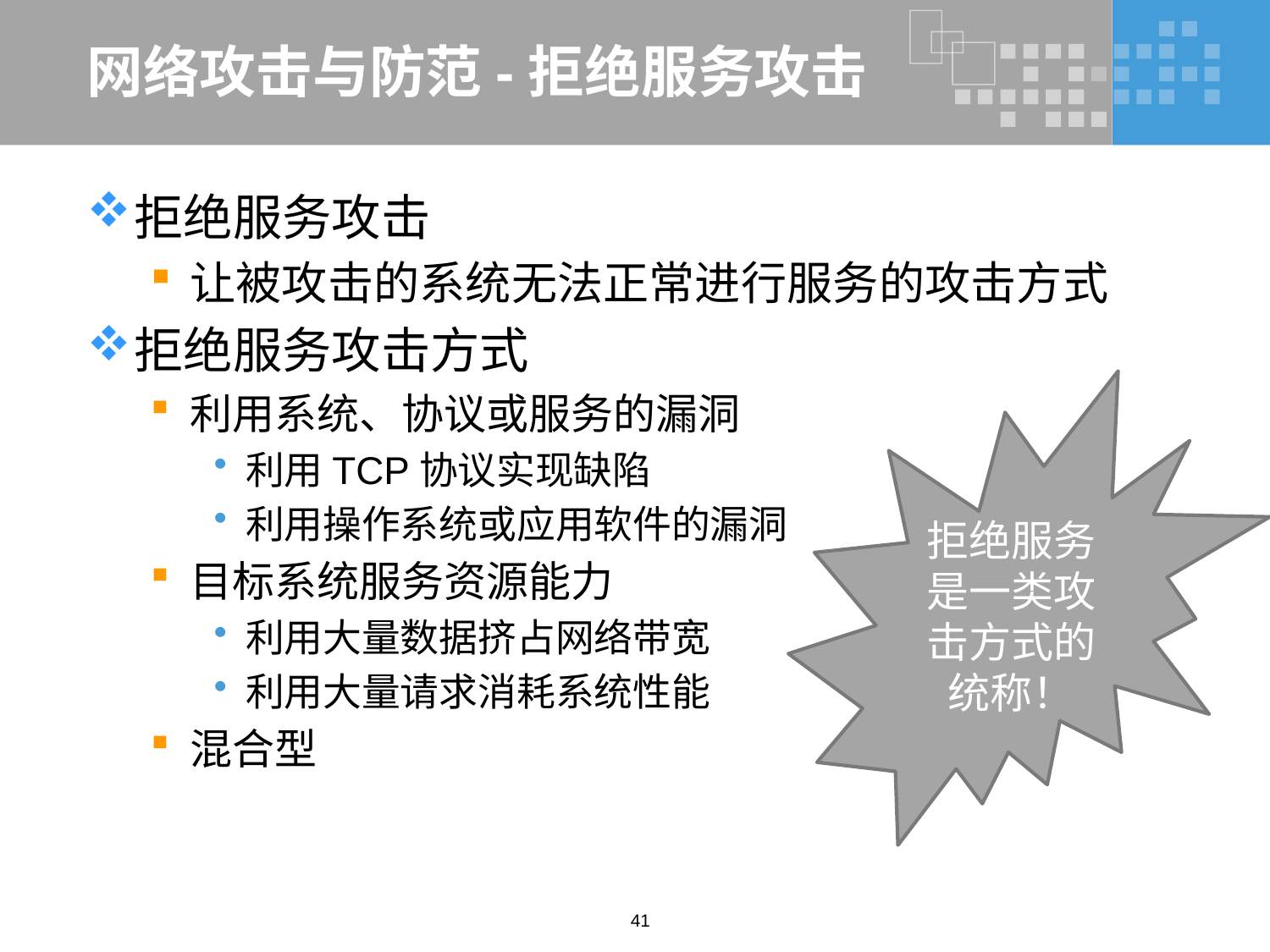

# 网络攻击与防范-拒绝服务攻击
拒绝服务攻击
让被攻击的系统无法正常进行服务的攻击方式
拒绝服务攻击方式
利用系统、协议或服务的漏洞
利用TCP协议实现缺陷
利用操作系统或应用软件的漏洞
目标系统服务资源能力
利用大量数据挤占网络带宽
利用大量请求消耗系统性能
混合型

拒绝服务是一类攻击方式的统称！
41